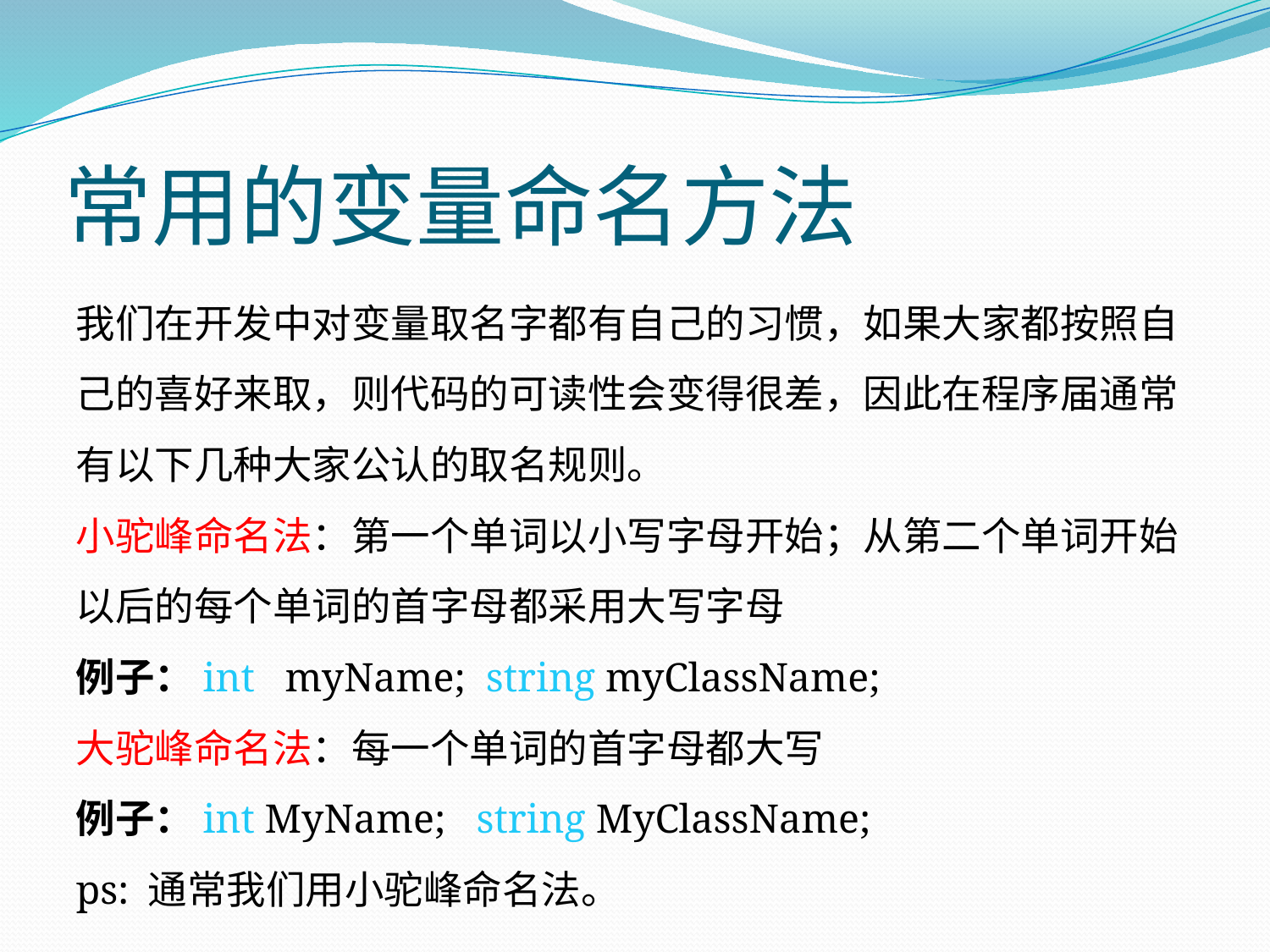

# 常用的变量命名方法
我们在开发中对变量取名字都有自己的习惯，如果大家都按照自己的喜好来取，则代码的可读性会变得很差，因此在程序届通常有以下几种大家公认的取名规则。
小驼峰命名法：第一个单词以小写字母开始；从第二个单词开始以后的每个单词的首字母都采用大写字母
例子：int   myName;  string myClassName;
大驼峰命名法：每一个单词的首字母都大写
例子：int MyName;   string MyClassName;
ps: 通常我们用小驼峰命名法。